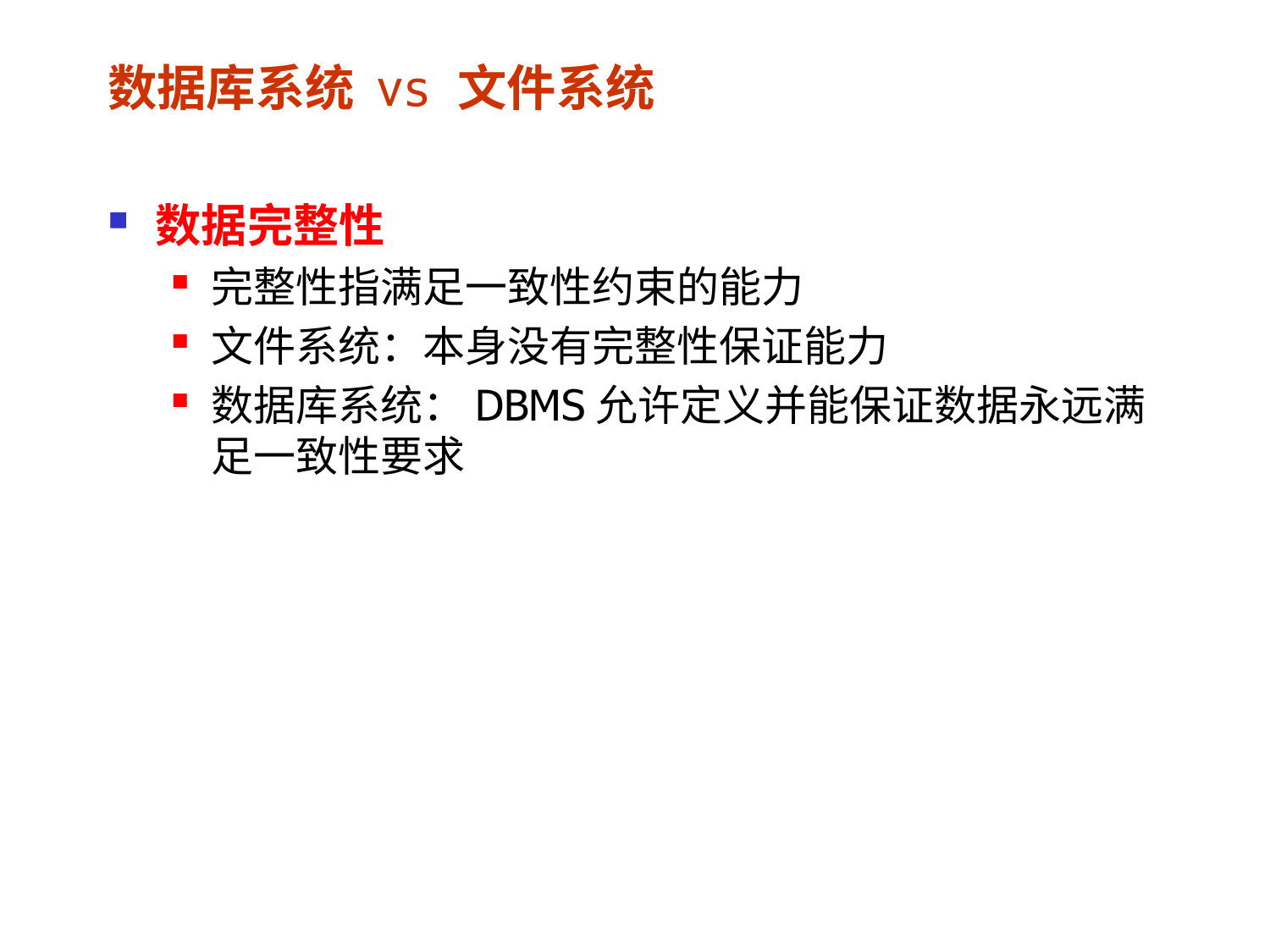

# 数据库系统 vs 文件系统
数据完整性
完整性指满足一致性约束的能力
文件系统：本身没有完整性保证能力
数据库系统：DBMS允许定义并能保证数据永远满足一致性要求